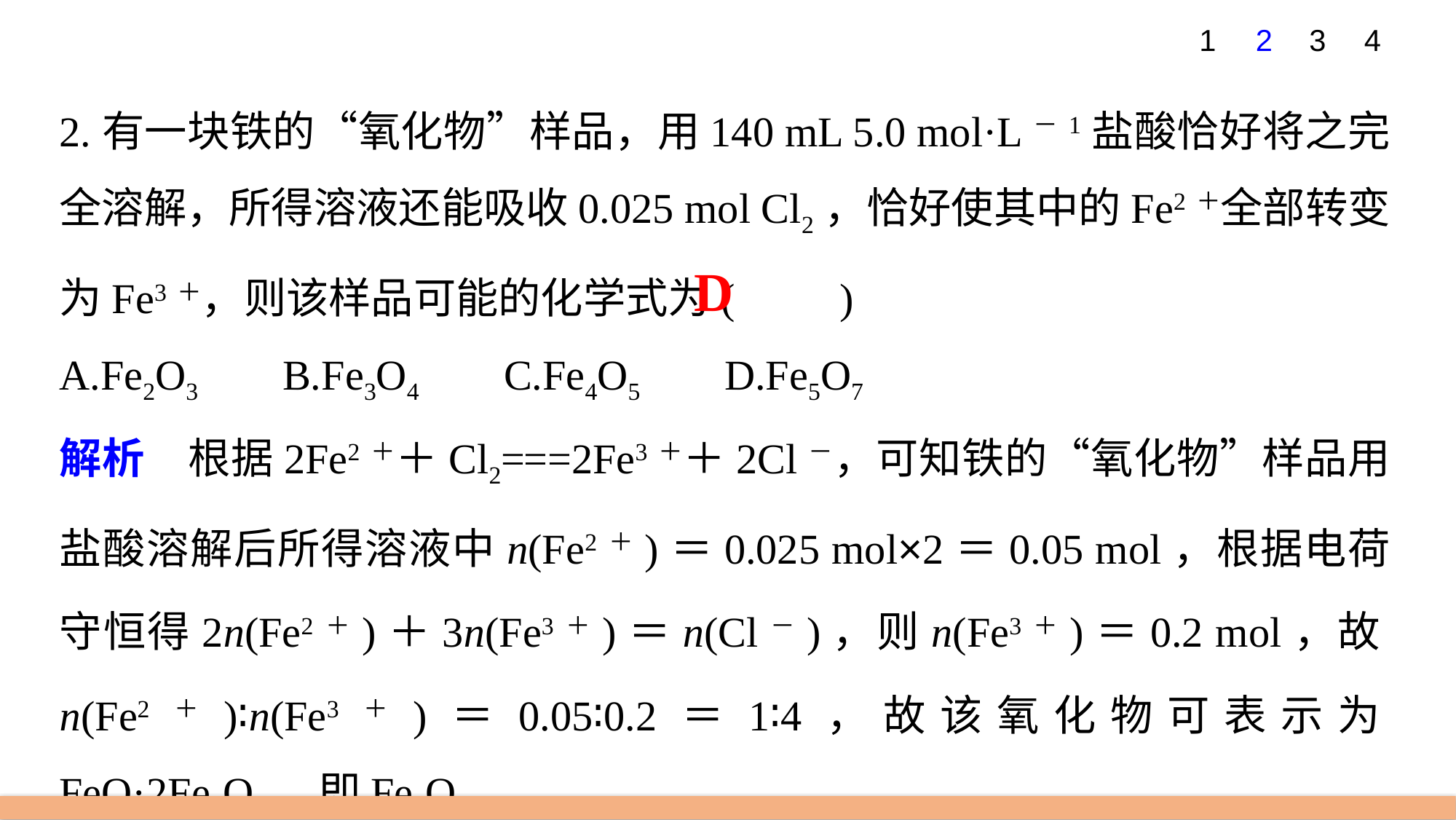

1
2
3
4
2.有一块铁的“氧化物”样品，用140 mL 5.0 mol·L－1盐酸恰好将之完全溶解，所得溶液还能吸收0.025 mol Cl2，恰好使其中的Fe2＋全部转变为Fe3＋，则该样品可能的化学式为(　　)
A.Fe2O3        B.Fe3O4        C.Fe4O5        D.Fe5O7
解析　根据2Fe2＋＋Cl2===2Fe3＋＋2Cl－，可知铁的“氧化物”样品用盐酸溶解后所得溶液中n(Fe2＋)＝0.025 mol×2＝0.05 mol，根据电荷守恒得2n(Fe2＋)＋3n(Fe3＋)＝n(Cl－)，则n(Fe3＋)＝0.2 mol，故n(Fe2＋)∶n(Fe3＋)＝0.05∶0.2＝1∶4，故该氧化物可表示为FeO·2Fe2O3，即Fe5O7。
D